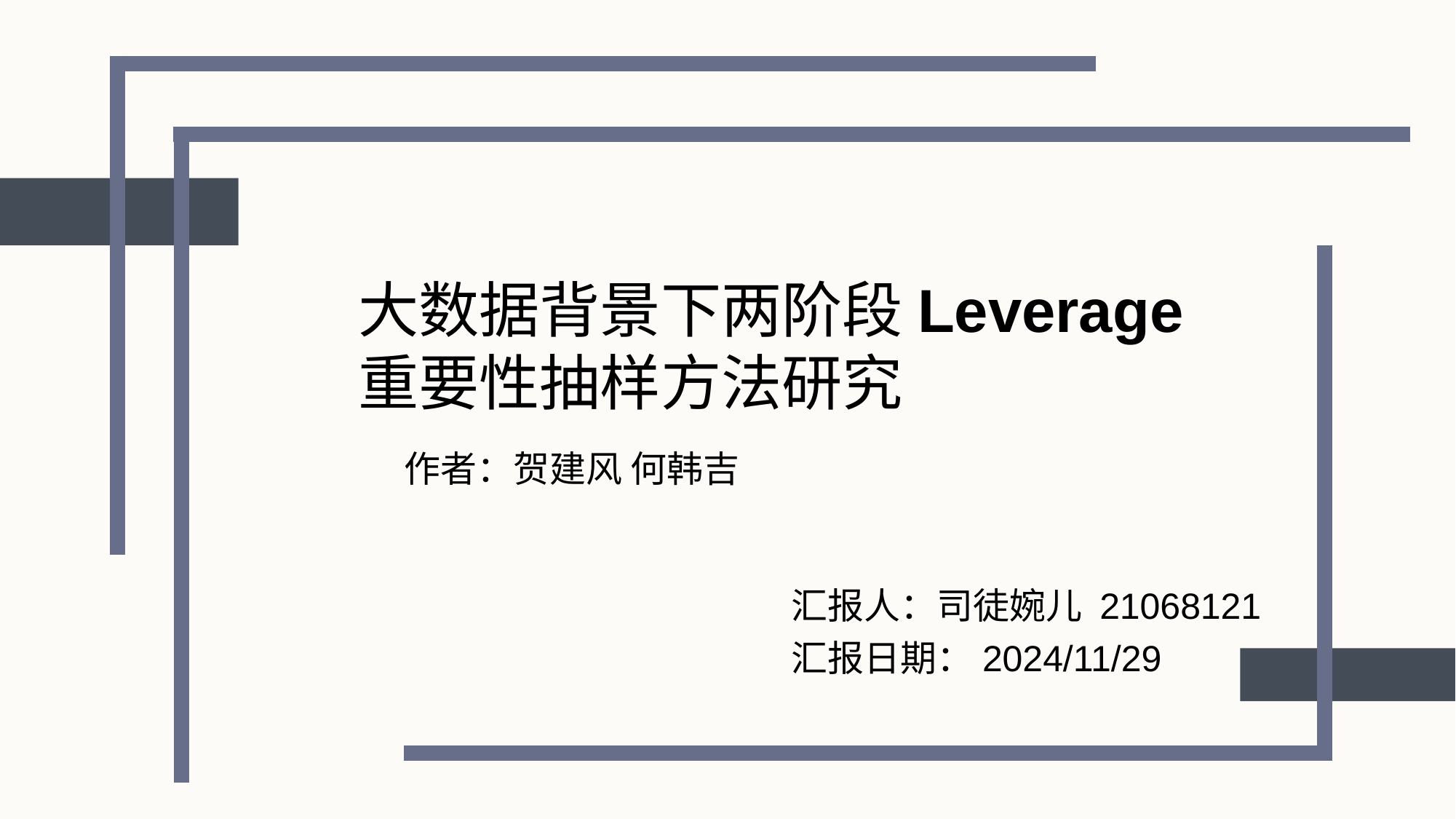

大数据背景下两阶段Leverage重要性抽样方法研究
作者：贺建风 何韩吉
汇报人：司徒婉儿 21068121
汇报日期：2024/11/29